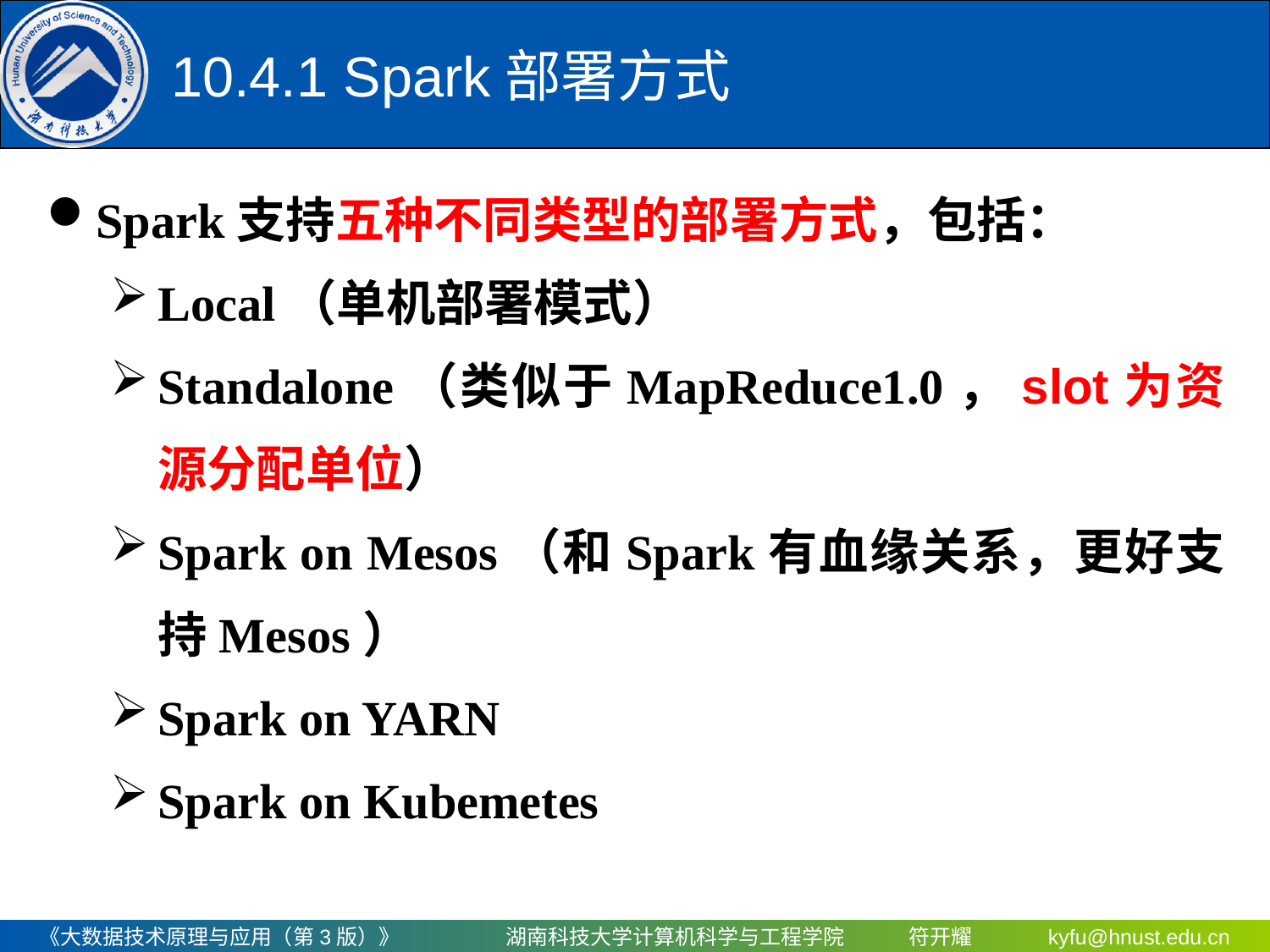

# 10.4.1 Spark部署方式
Spark支持五种不同类型的部署方式，包括：
Local（单机部署模式）
Standalone（类似于MapReduce1.0，slot为资源分配单位）
Spark on Mesos（和Spark有血缘关系，更好支持Mesos）
Spark on YARN
Spark on Kubemetes